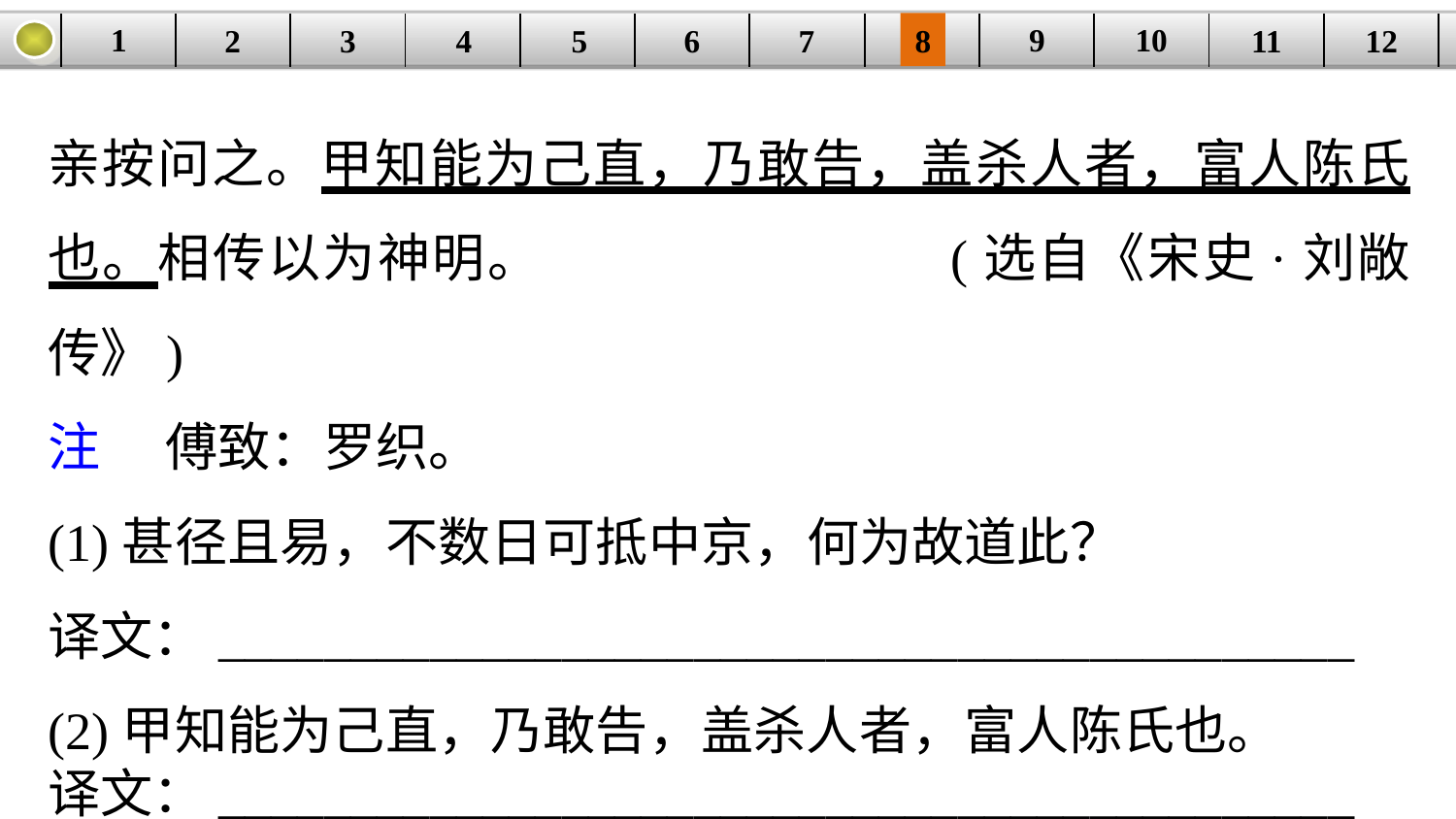

9
10
1
3
4
5
6
8
11
2
12
|  |  |  |  |  |  |  |  |  |  |  |  |
| --- | --- | --- | --- | --- | --- | --- | --- | --- | --- | --- | --- |
7

亲按问之。甲知能为己直，乃敢告，盖杀人者，富人陈氏也。相传以为神明。                            (选自《宋史·刘敞传》)
注 　傅致：罗织。
(1)甚径且易，不数日可抵中京，何为故道此？
译文：___________________________________________
(2)甲知能为己直，乃敢告，盖杀人者，富人陈氏也。
译文：___________________________________________